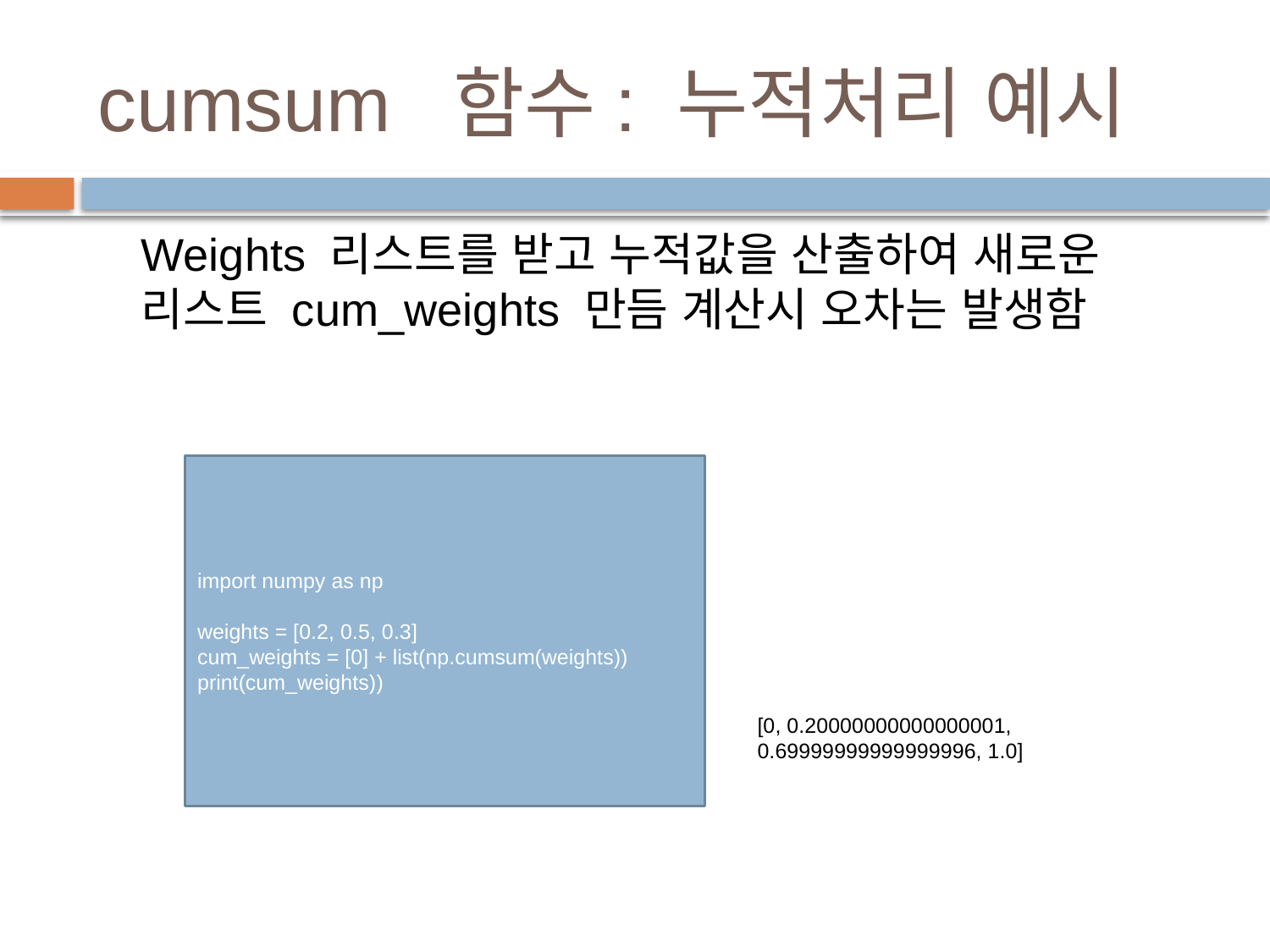

# cumsum  함수: 누적처리 예시
Weights 리스트를 받고 누적값을 산출하여 새로운 리스트 cum_weights 만듬 계산시 오차는 발생함
import numpy as np

weights = [0.2, 0.5, 0.3]
cum_weights = [0] + list(np.cumsum(weights)) print(cum_weights))
[0, 0.20000000000000001, 0.69999999999999996, 1.0]